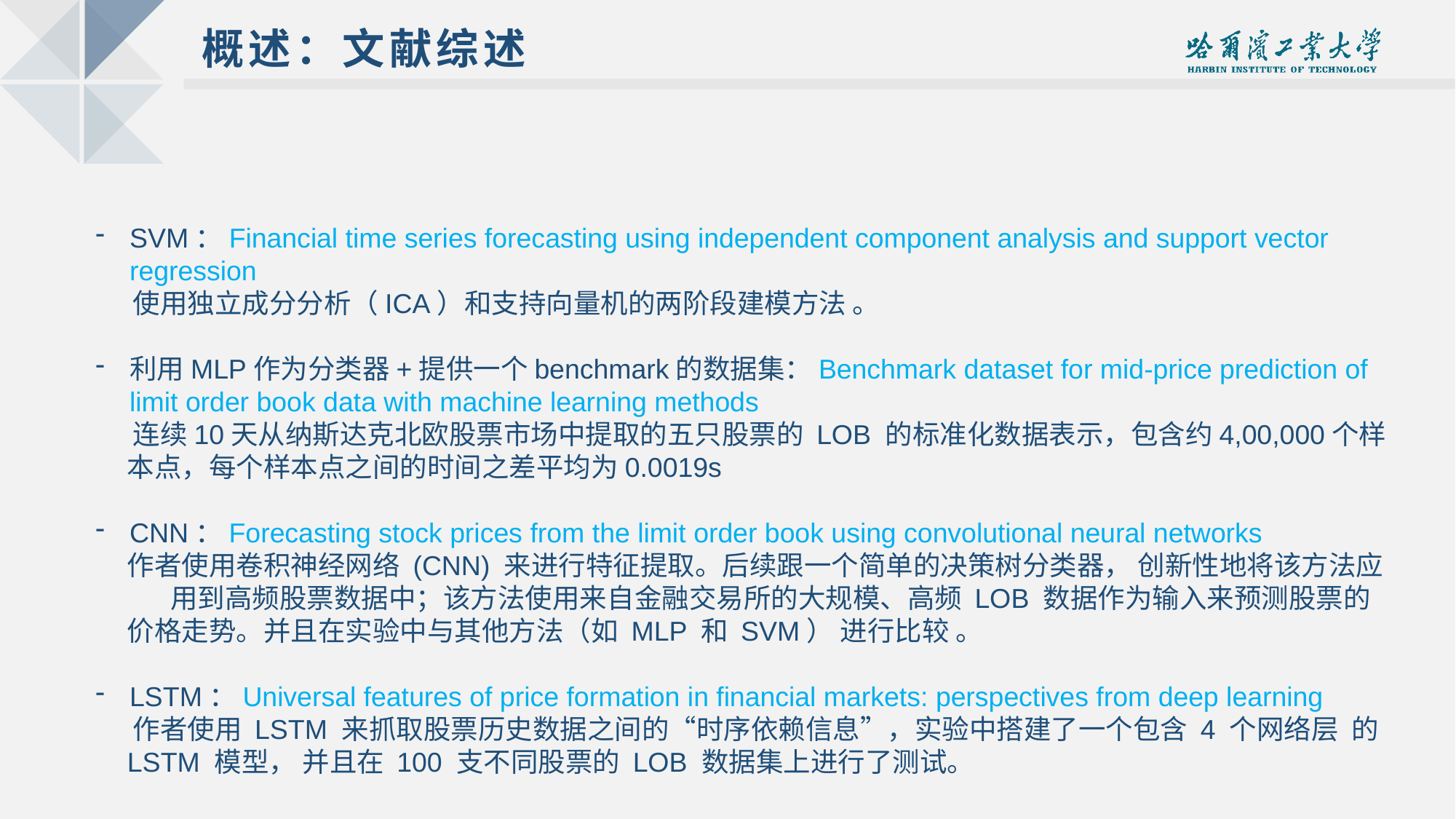

概述：文献综述

SVM：Financial time series forecasting using independent component analysis and support vector regression
     使用独立成分分析（ICA）和支持向量机的两阶段建模方法 。

利用MLP作为分类器+提供一个benchmark的数据集：Benchmark dataset for mid-price prediction of limit order book data with machine learning methods
     连续10天从纳斯达克北欧股票市场中提取的五只股票的 LOB 的标准化数据表示，包含约4,00,000个样本点，每个样本点之间的时间之差平均为0.0019s
CNN：Forecasting stock prices from the limit order book using convolutional neural networks
作者使用卷积神经网络 (CNN) 来进行特征提取。后续跟一个简单的决策树分类器， 创新性地将该方法应         用到高频股票数据中；该方法使用来自金融交易所的大规模、高频 LOB 数据作为输入来预测股票的价格走势。并且在实验中与其他方法（如 MLP 和 SVM） 进行比较 。

LSTM：Universal features of price formation in financial markets: perspectives from deep learning
     作者使用 LSTM 来抓取股票历史数据之间的“时序依赖信息”，实验中搭建了一个包含 4 个网络层  的 LSTM 模型， 并且在 100 支不同股票的 LOB 数据集上进行了测试。